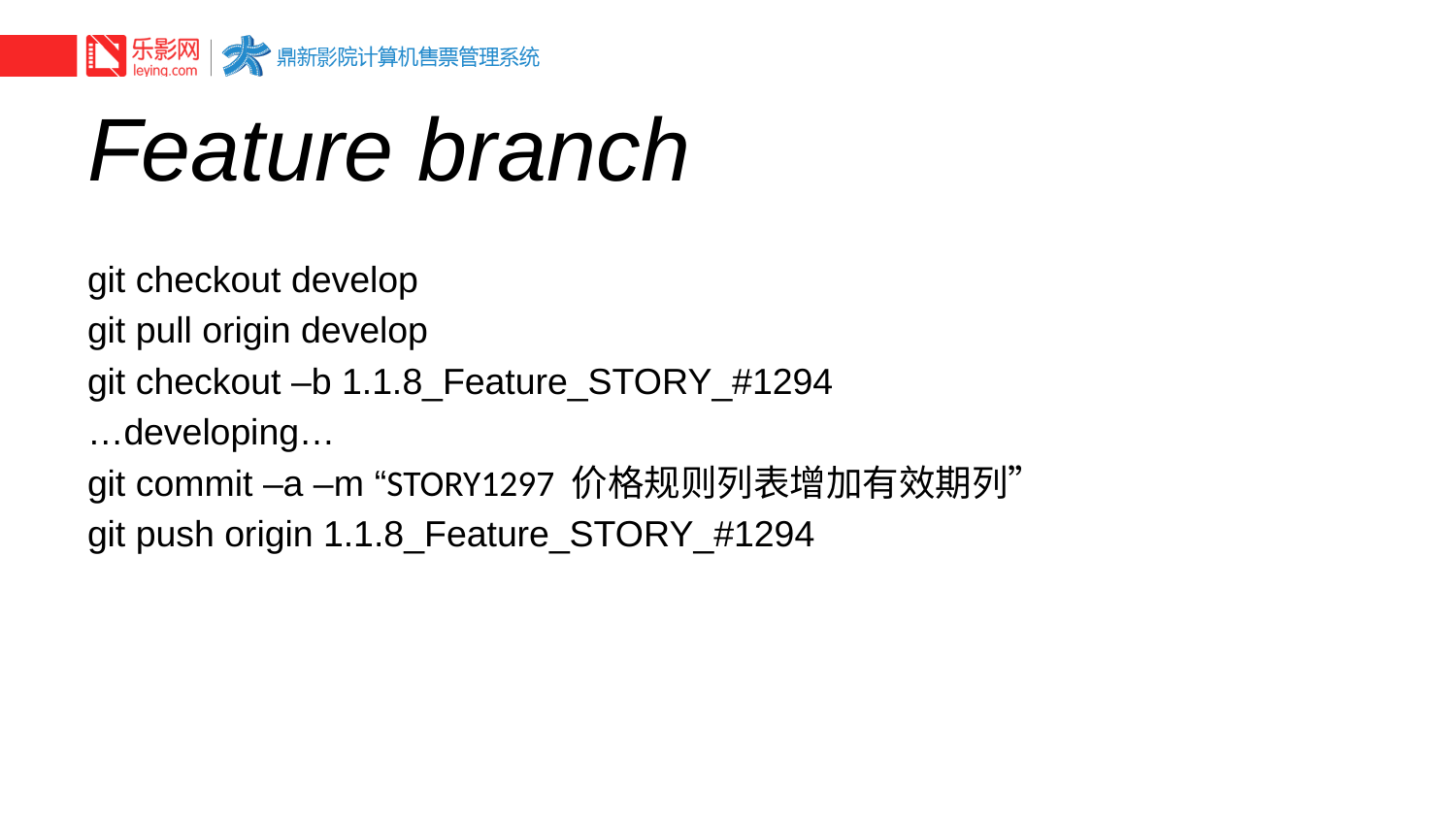

# Feature branch
git checkout develop
git pull origin develop
git checkout –b 1.1.8_Feature_STORY_#1294
…developing…
git commit –a –m “STORY1297 价格规则列表增加有效期列”
git push origin 1.1.8_Feature_STORY_#1294